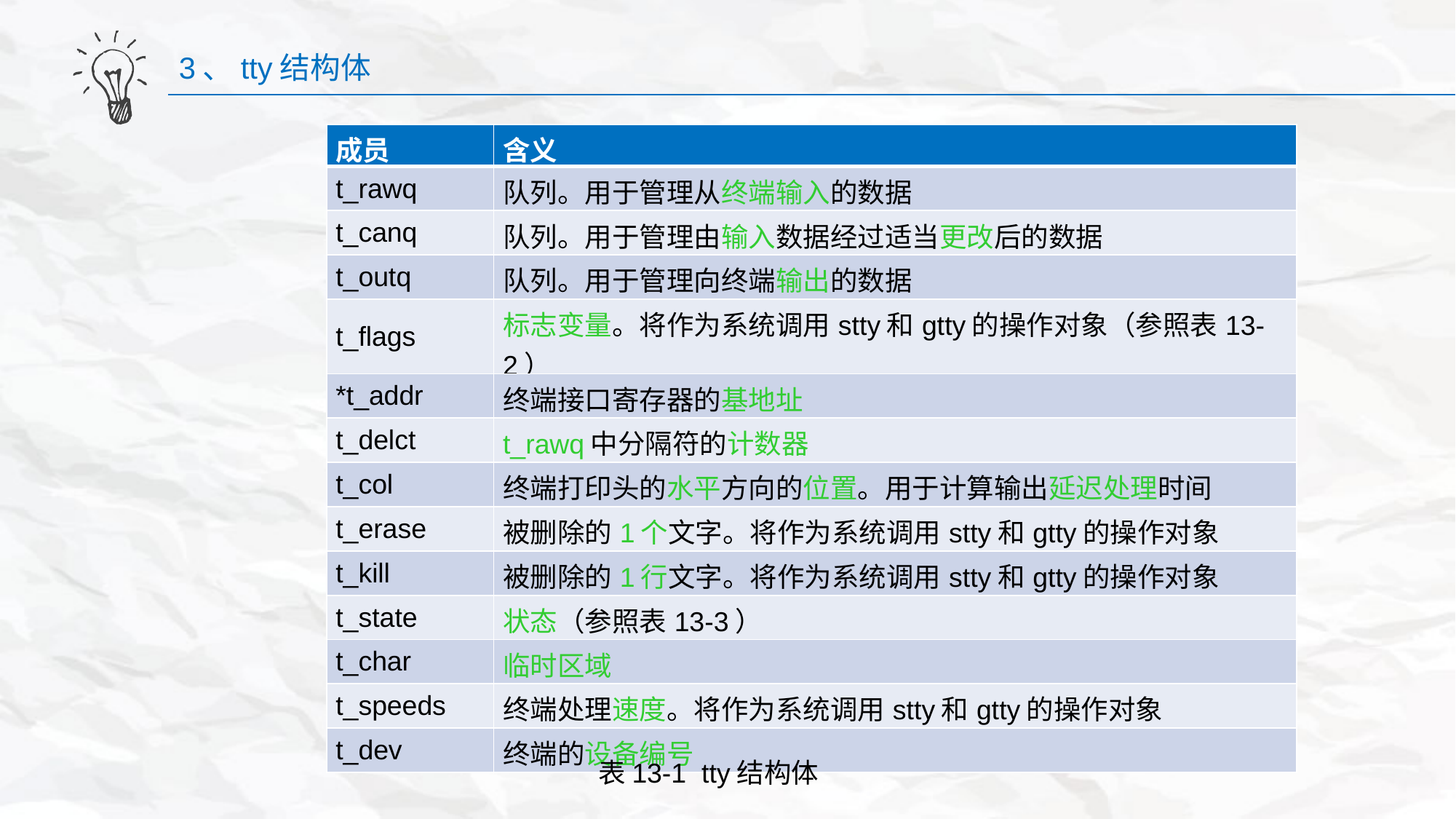

3、tty结构体
| 成员 | 含义 |
| --- | --- |
| t\_rawq | 队列。用于管理从终端输入的数据 |
| t\_canq | 队列。用于管理由输入数据经过适当更改后的数据 |
| t\_outq | 队列。用于管理向终端输出的数据 |
| t\_flags | 标志变量。将作为系统调用stty和gtty的操作对象（参照表13-2） |
| \*t\_addr | 终端接口寄存器的基地址 |
| t\_delct | t\_rawq中分隔符的计数器 |
| t\_col | 终端打印头的水平方向的位置。用于计算输出延迟处理时间 |
| t\_erase | 被删除的1个文字。将作为系统调用stty和gtty的操作对象 |
| t\_kill | 被删除的1行文字。将作为系统调用stty和gtty的操作对象 |
| t\_state | 状态（参照表13-3） |
| t\_char | 临时区域 |
| t\_speeds | 终端处理速度。将作为系统调用stty和gtty的操作对象 |
| t\_dev | 终端的设备编号 |
表13-1  tty结构体